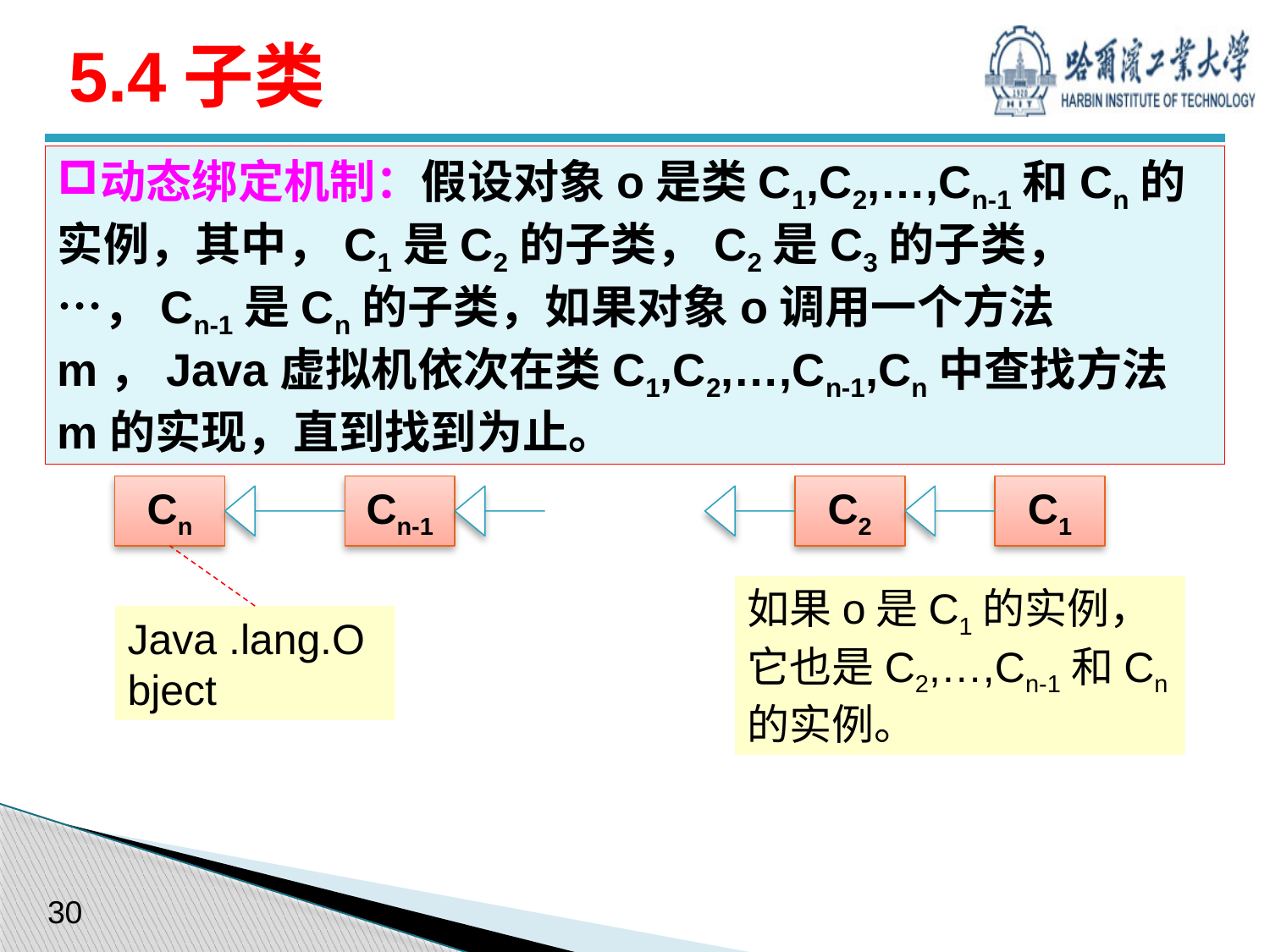

# 5.4子类
动态绑定机制：假设对象o是类C1,C2,…,Cn-1和Cn的实例，其中，C1是C2的子类，C2是C3的子类，…，Cn-1是Cn的子类，如果对象o调用一个方法m，Java虚拟机依次在类C1,C2,…,Cn-1,Cn中查找方法m的实现，直到找到为止。
Cn
Cn-1
C2
C1

如果o是C1的实例，它也是C2,…,Cn-1和Cn的实例。
Java .lang.Object